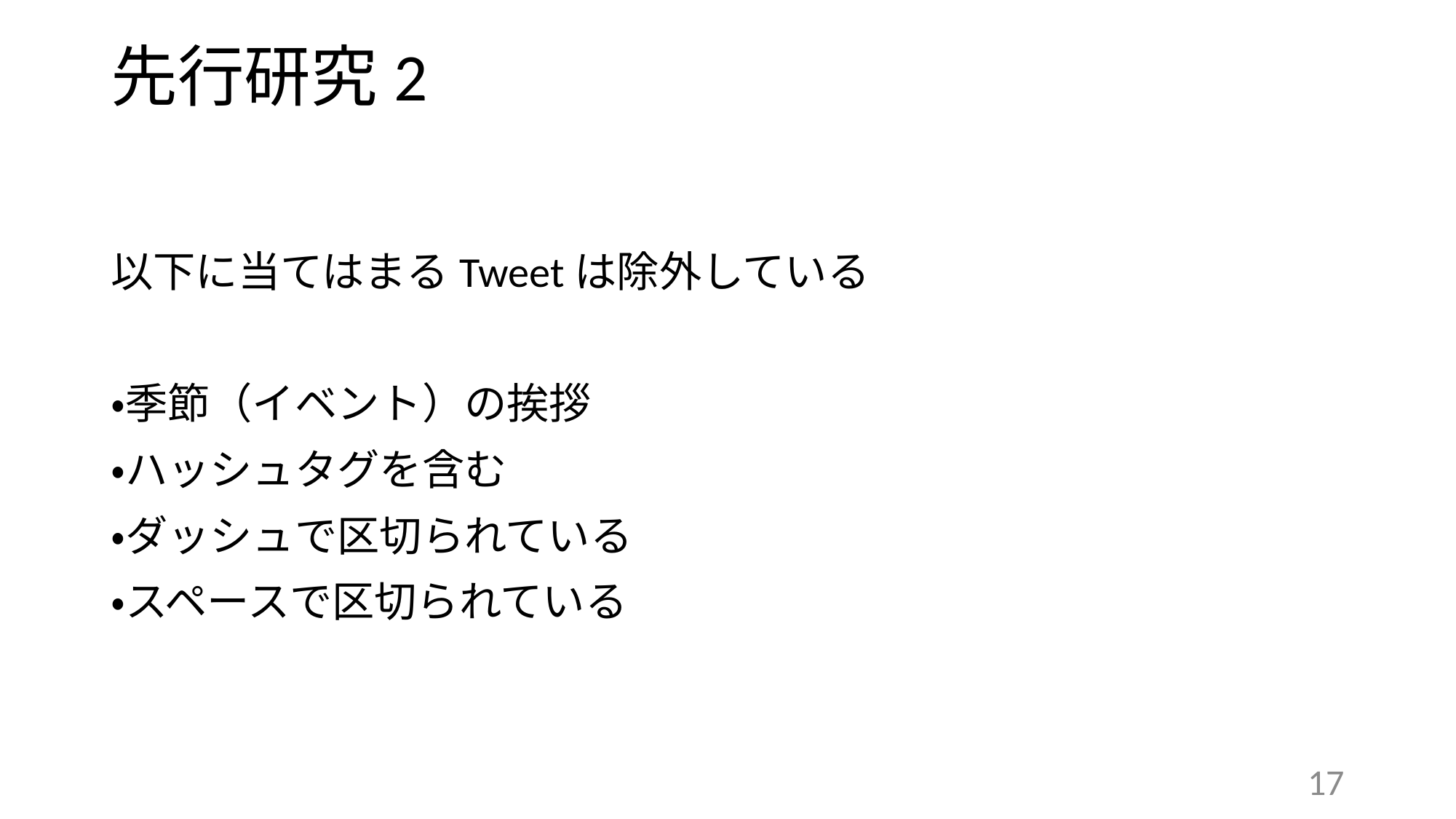

# 先行研究2

以下に当てはまるTweetは除外している

・季節（イベント）の挨拶
・ハッシュタグを含む
・ダッシュで区切られている
・スペースで区切られている
17